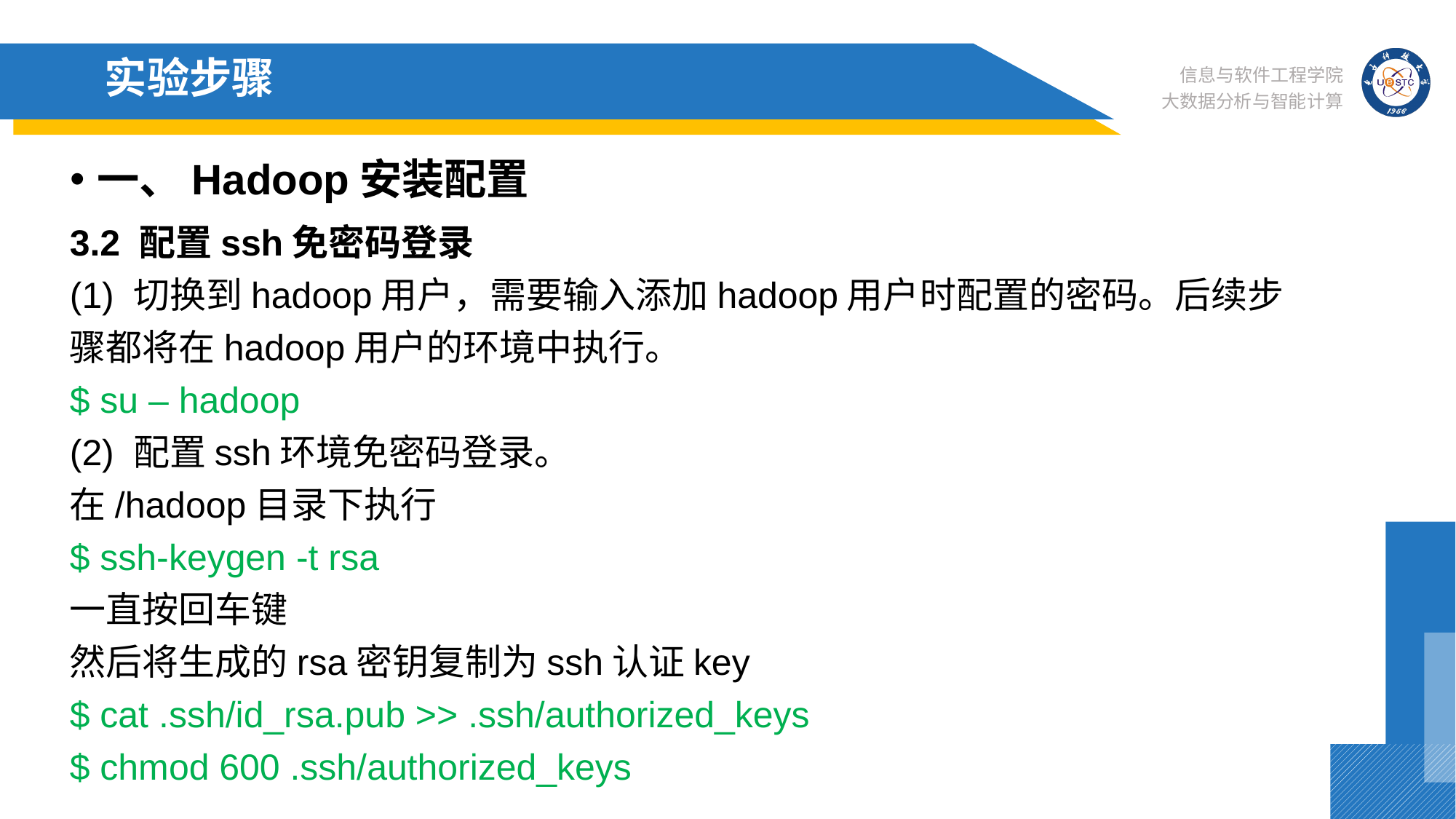

# 实验步骤
一、Hadoop安装配置

3.2 配置ssh免密码登录
(1) 切换到hadoop用户，需要输入添加hadoop用户时配置的密码。后续步骤都将在hadoop用户的环境中执行。
$ su – hadoop
(2) 配置ssh环境免密码登录。
在/hadoop目录下执行
$ ssh-keygen -t rsa
一直按回车键
然后将生成的rsa密钥复制为ssh认证key
$ cat .ssh/id_rsa.pub >> .ssh/authorized_keys
$ chmod 600 .ssh/authorized_keys